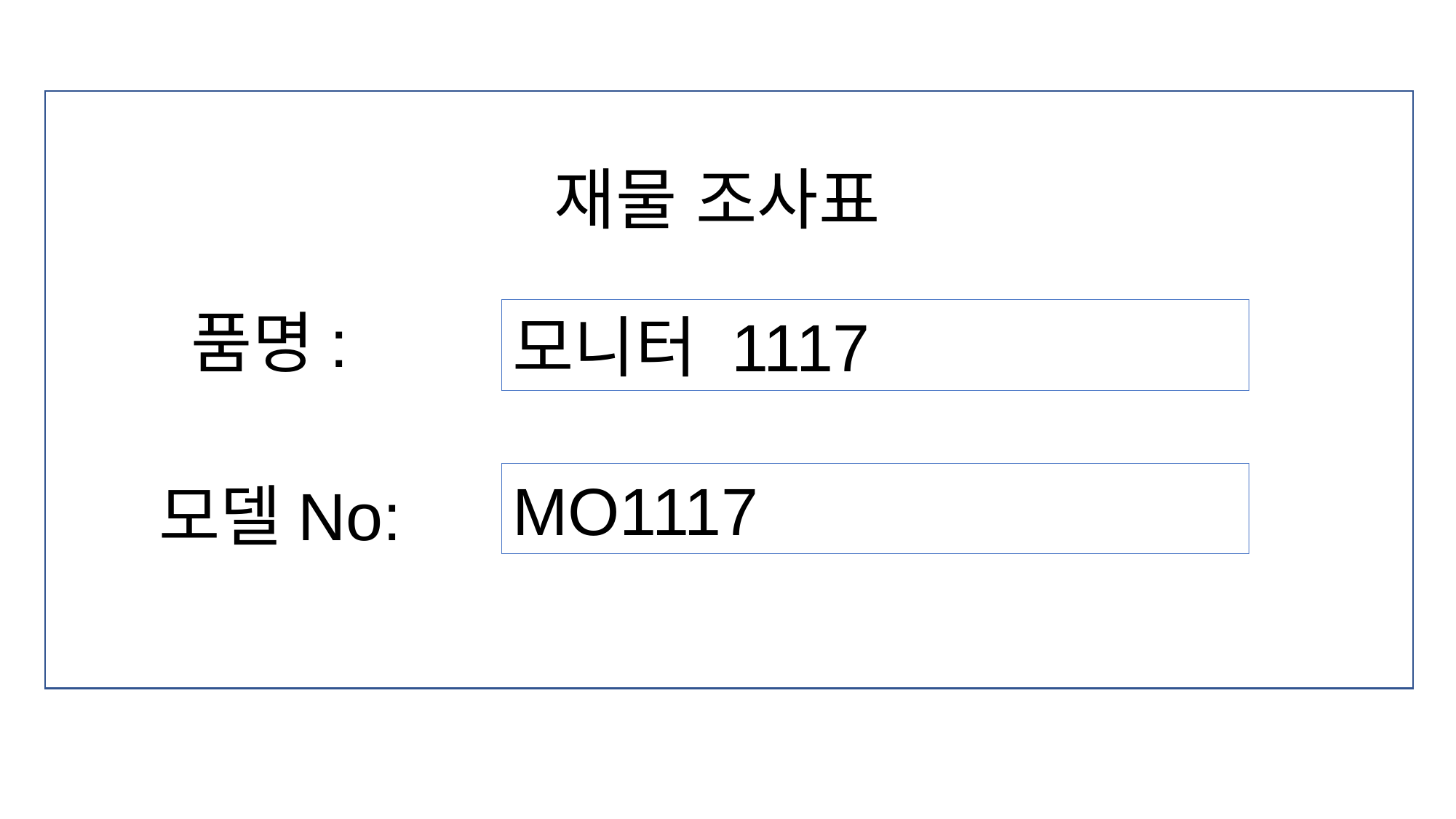

재물 조사표
품명:
모니터 1117
MO1117
모델No: